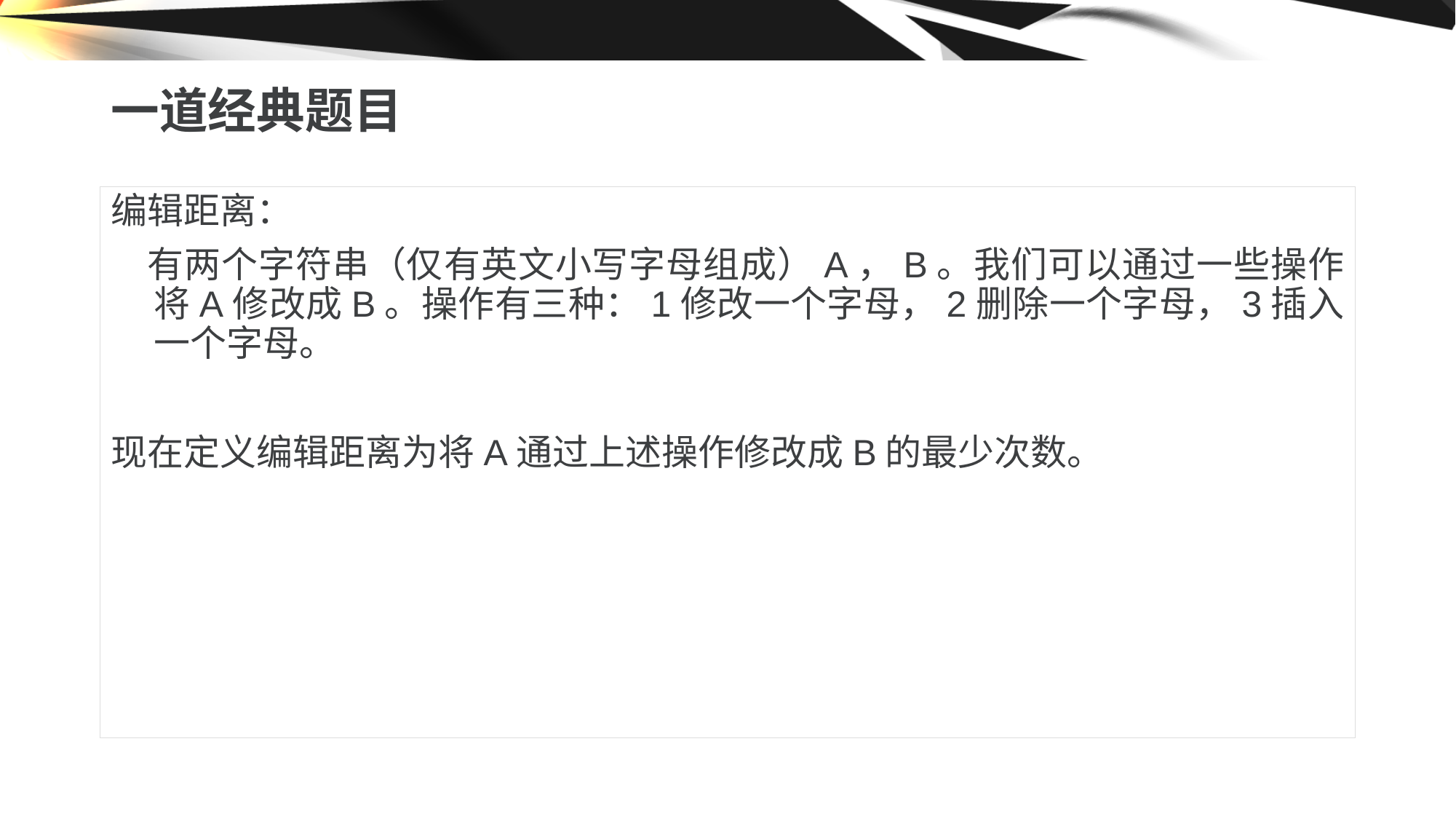

# 一道经典题目
编辑距离：
   有两个字符串（仅有英文小写字母组成）A，B。我们可以通过一些操作将A修改成B。操作有三种：1修改一个字母，2删除一个字母，3插入一个字母。

现在定义编辑距离为将A通过上述操作修改成B的最少次数。